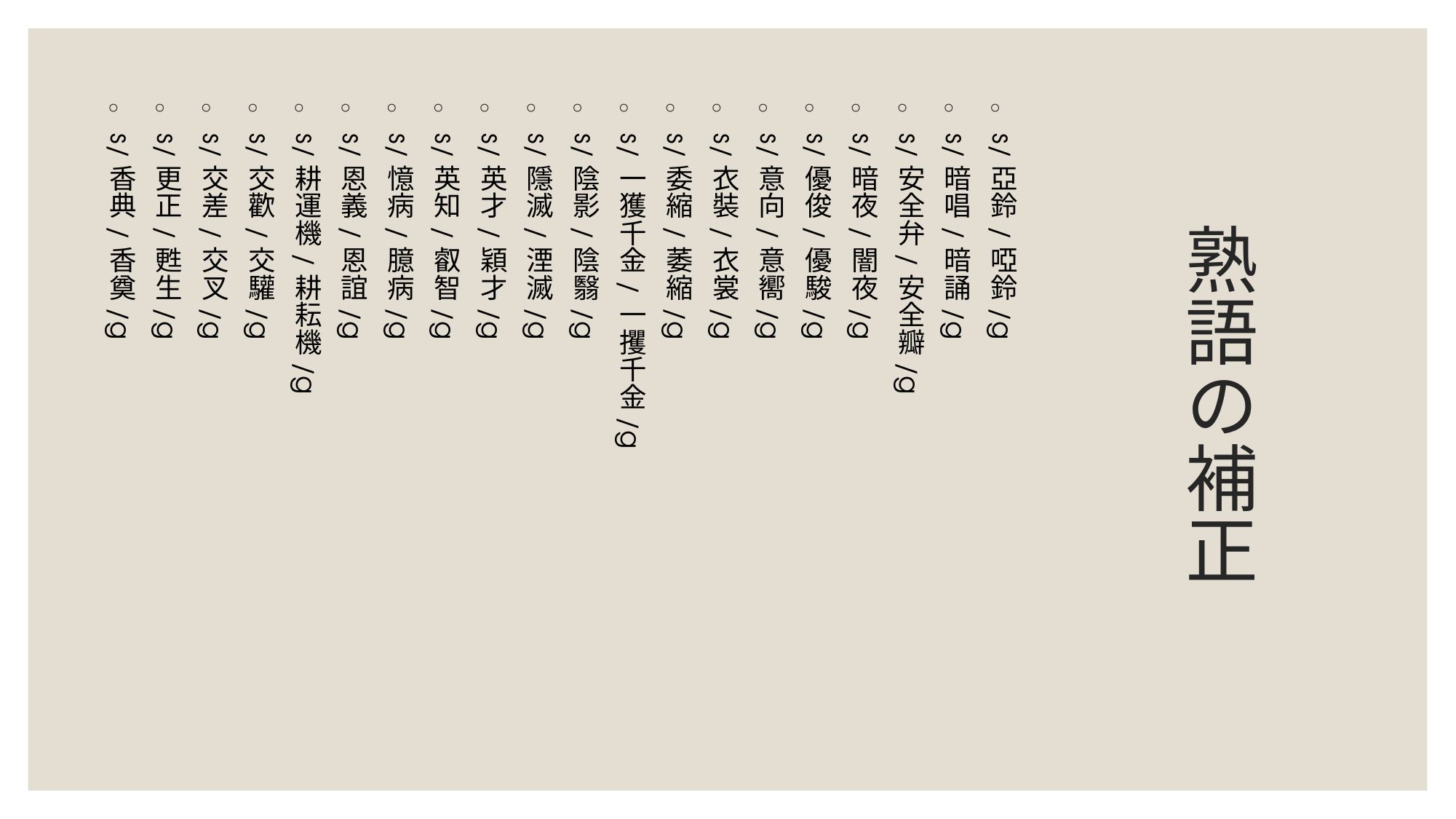

s/亞鈴/啞鈴/g
s/暗唱/暗誦/g
s/安全弁/安全瓣/g
s/暗夜/闇夜/g
s/優俊/優駿/g
s/意向/意嚮/g
s/衣裝/衣裳/g
s/委縮/萎縮/g
s/一獲千金/一攫千金/g
s/陰影/陰翳/g
s/隱滅/湮滅/g
s/英才/穎才/g
s/英知/叡智/g
s/憶病/臆病/g
s/恩義/恩誼/g
s/耕運機/耕耘機/g
s/交歡/交驩/g
s/交差/交叉/g
s/更正/甦生/g
s/香典/香奠/g
# 熟語の補正